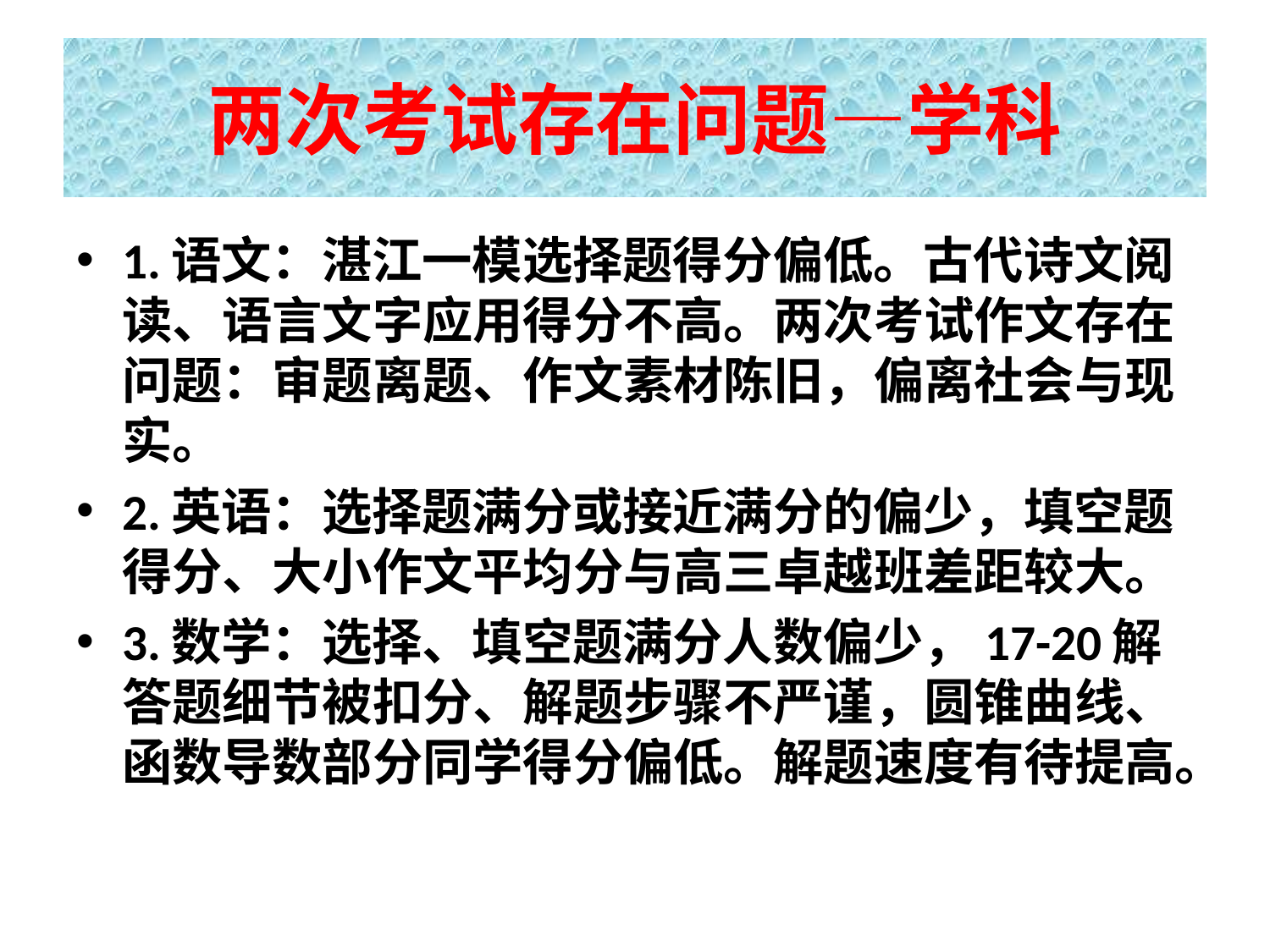

# 两次考试存在问题—学科
1.语文：湛江一模选择题得分偏低。古代诗文阅读、语言文字应用得分不高。两次考试作文存在问题：审题离题、作文素材陈旧，偏离社会与现实。
2.英语：选择题满分或接近满分的偏少，填空题得分、大小作文平均分与高三卓越班差距较大。
3.数学：选择、填空题满分人数偏少，17-20解答题细节被扣分、解题步骤不严谨，圆锥曲线、函数导数部分同学得分偏低。解题速度有待提高。